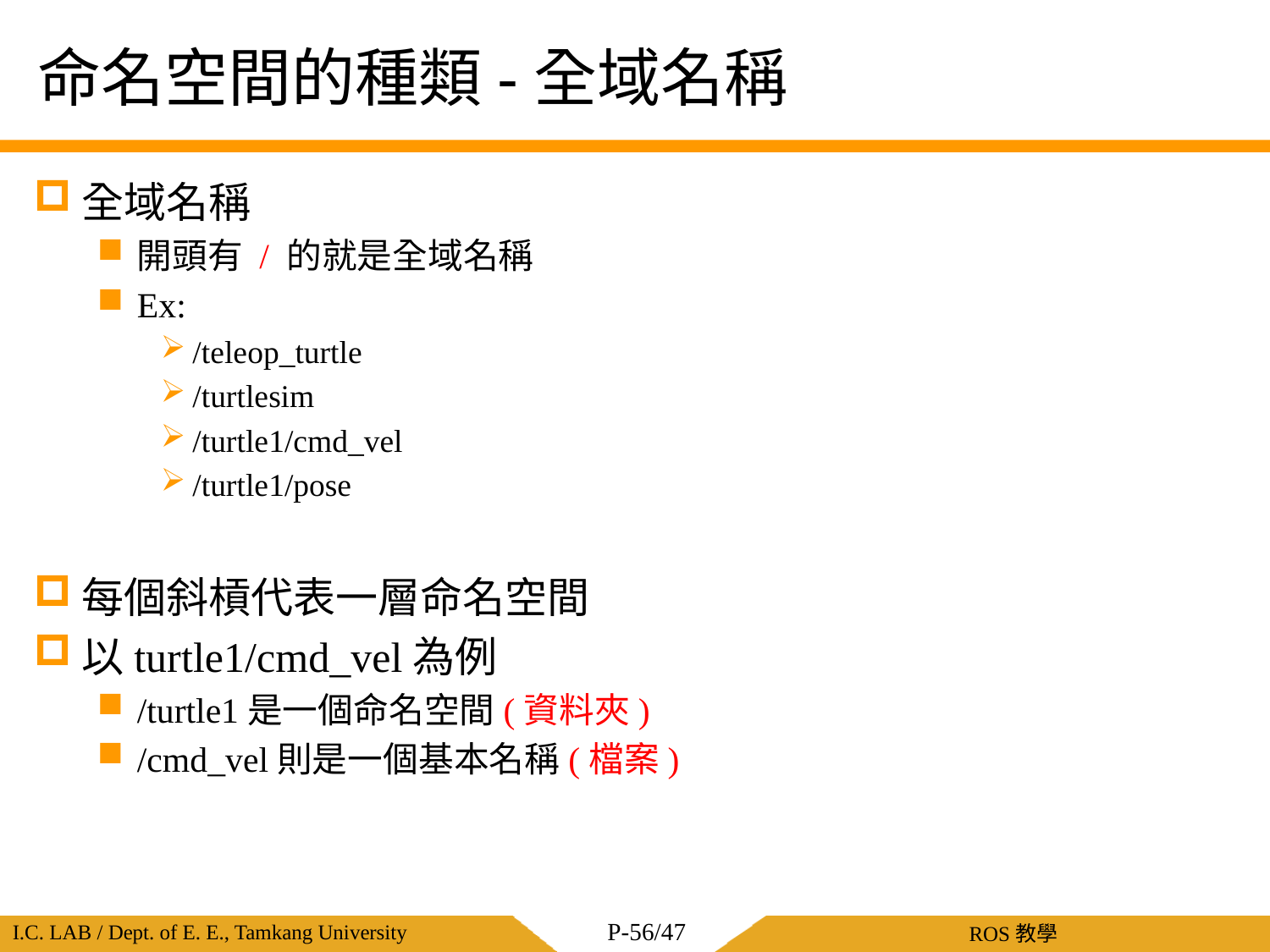

# 命名空間的種類-全域名稱
全域名稱
開頭有 / 的就是全域名稱
Ex:
/teleop_turtle
/turtlesim
/turtle1/cmd_vel
/turtle1/pose

每個斜槓代表一層命名空間
以turtle1/cmd_vel為例
/turtle1是一個命名空間(資料夾)
/cmd_vel則是一個基本名稱(檔案)